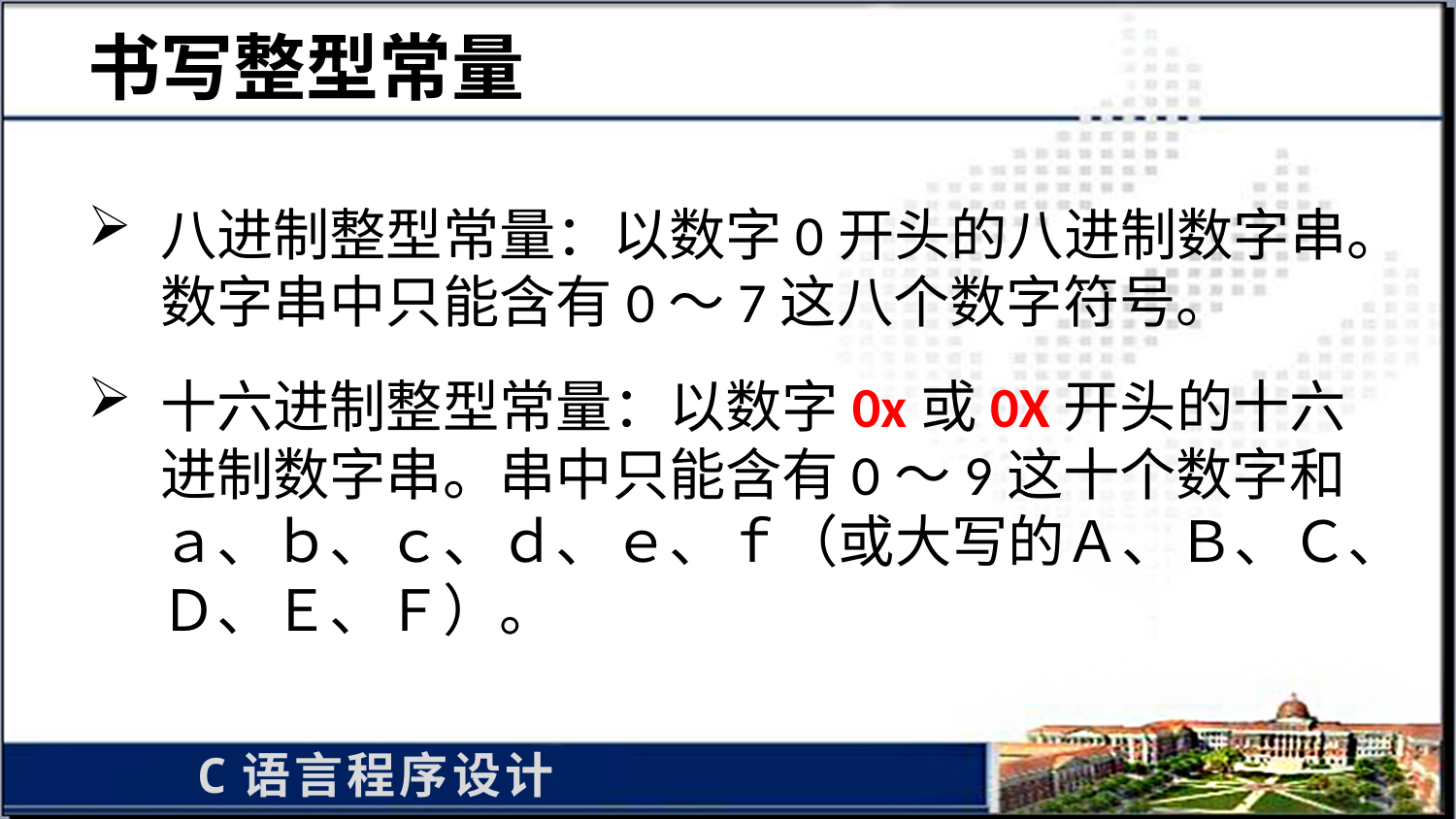

# 书写整型常量
八进制整型常量：以数字0开头的八进制数字串。数字串中只能含有0～7这八个数字符号。
十六进制整型常量：以数字0x或0X开头的十六进制数字串。串中只能含有0～9这十个数字和ａ、ｂ、ｃ、ｄ、ｅ、ｆ（或大写的Ａ、Ｂ、Ｃ、Ｄ、Ｅ、Ｆ）。